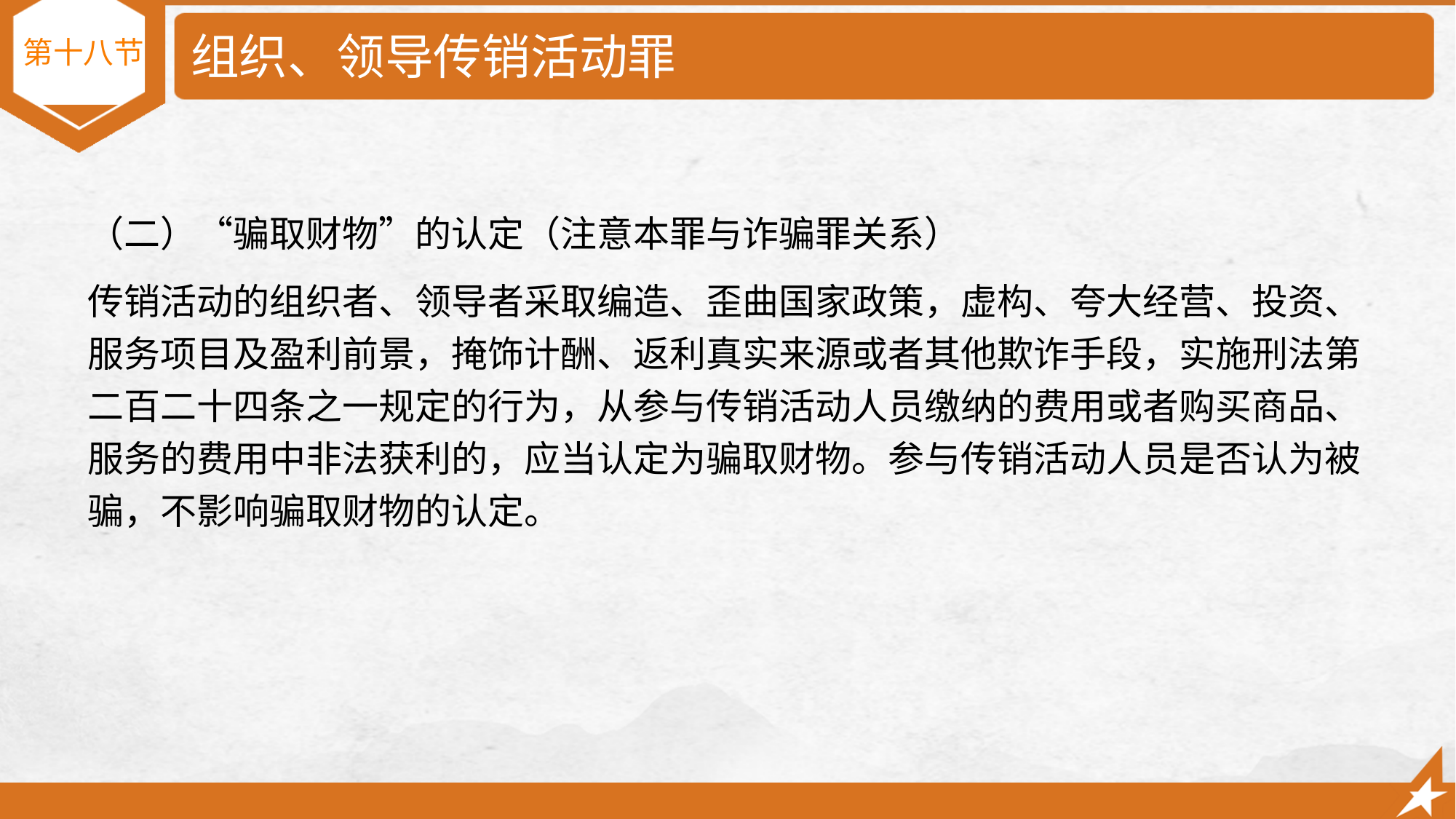

# 组织、领导传销活动罪
 第十八节

（二）“骗取财物”的认定（注意本罪与诈骗罪关系）
传销活动的组织者、领导者采取编造、歪曲国家政策，虚构、夸大经营、投资、服务项目及盈利前景，掩饰计酬、返利真实来源或者其他欺诈手段，实施刑法第二百二十四条之一规定的行为，从参与传销活动人员缴纳的费用或者购买商品、服务的费用中非法获利的，应当认定为骗取财物。参与传销活动人员是否认为被骗，不影响骗取财物的认定。